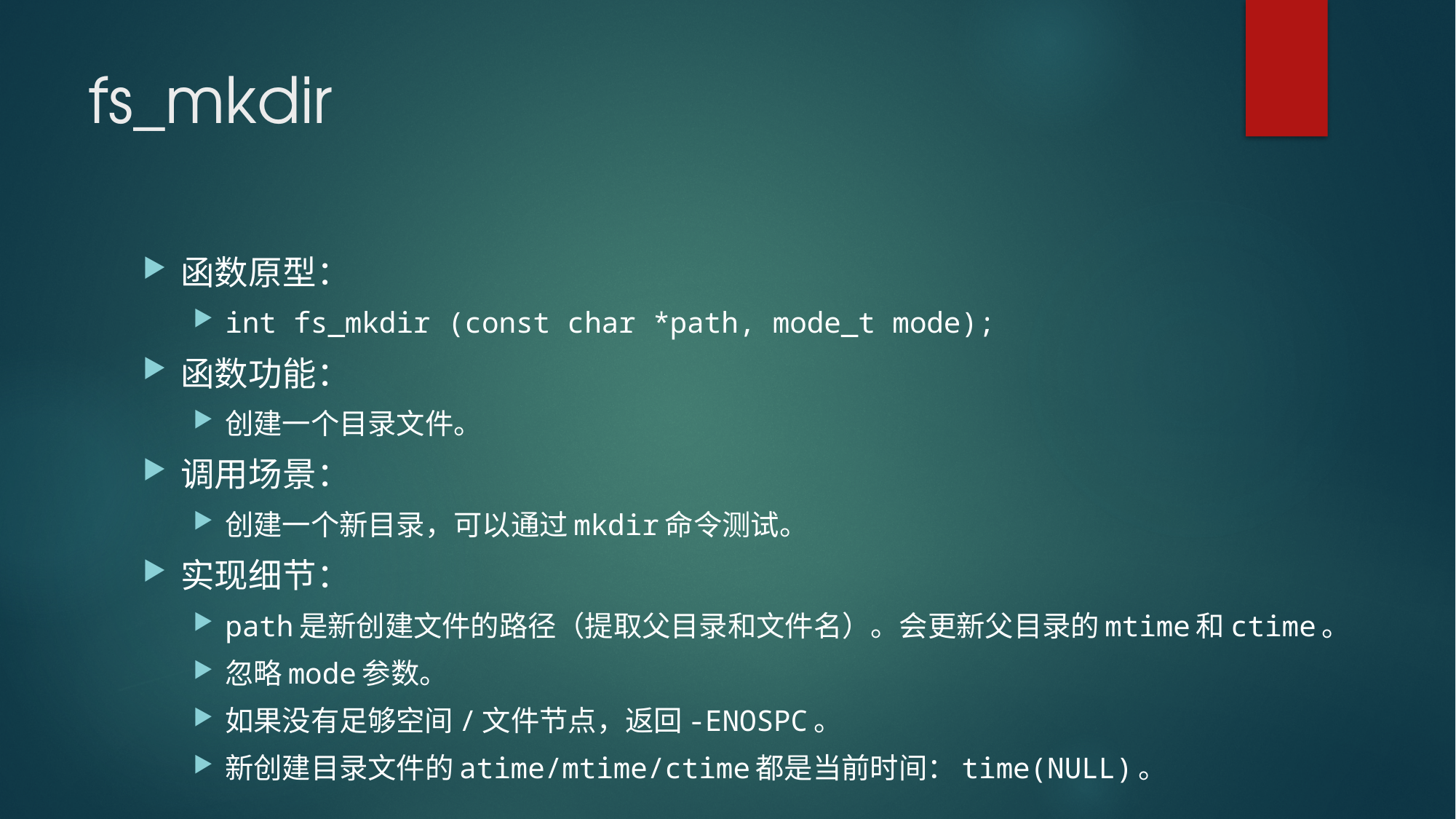

# fs_mkdir
函数原型：
int fs_mkdir (const char *path, mode_t mode);
函数功能：
创建一个目录文件。
调用场景：
创建一个新目录，可以通过mkdir命令测试。
实现细节：
path是新创建文件的路径（提取父目录和文件名）。会更新父目录的mtime和ctime。
忽略mode参数。
如果没有足够空间/文件节点，返回-ENOSPC。
新创建目录文件的atime/mtime/ctime都是当前时间：time(NULL)。